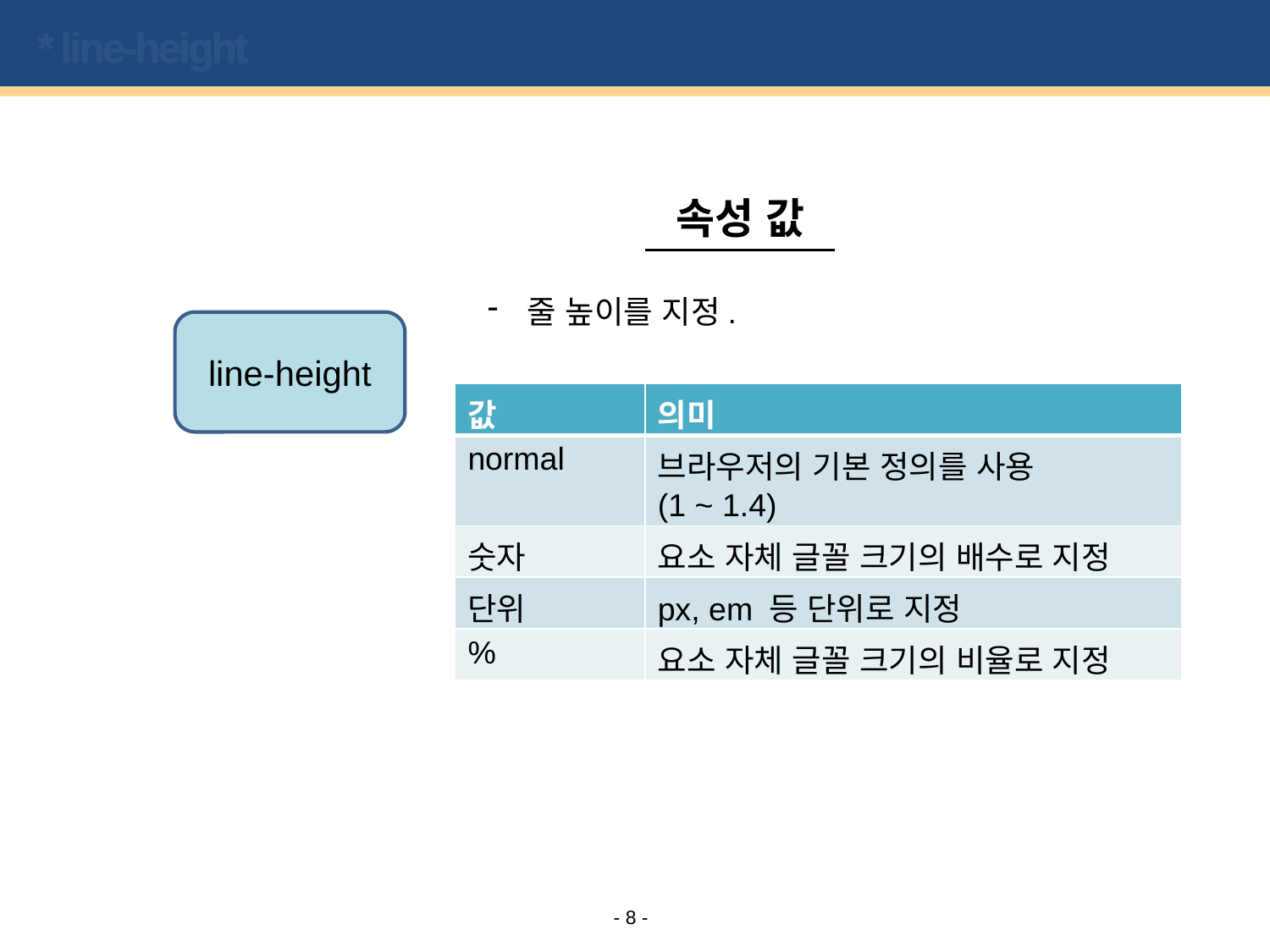

# * line-height
속성 값
줄 높이를 지정.
line-height
| 값 | 의미 |
| --- | --- |
| normal | 브라우저의 기본 정의를 사용 (1 ~ 1.4) |
| 숫자 | 요소 자체 글꼴 크기의 배수로 지정 |
| 단위 | px, em 등 단위로 지정 |
| % | 요소 자체 글꼴 크기의 비율로 지정 |